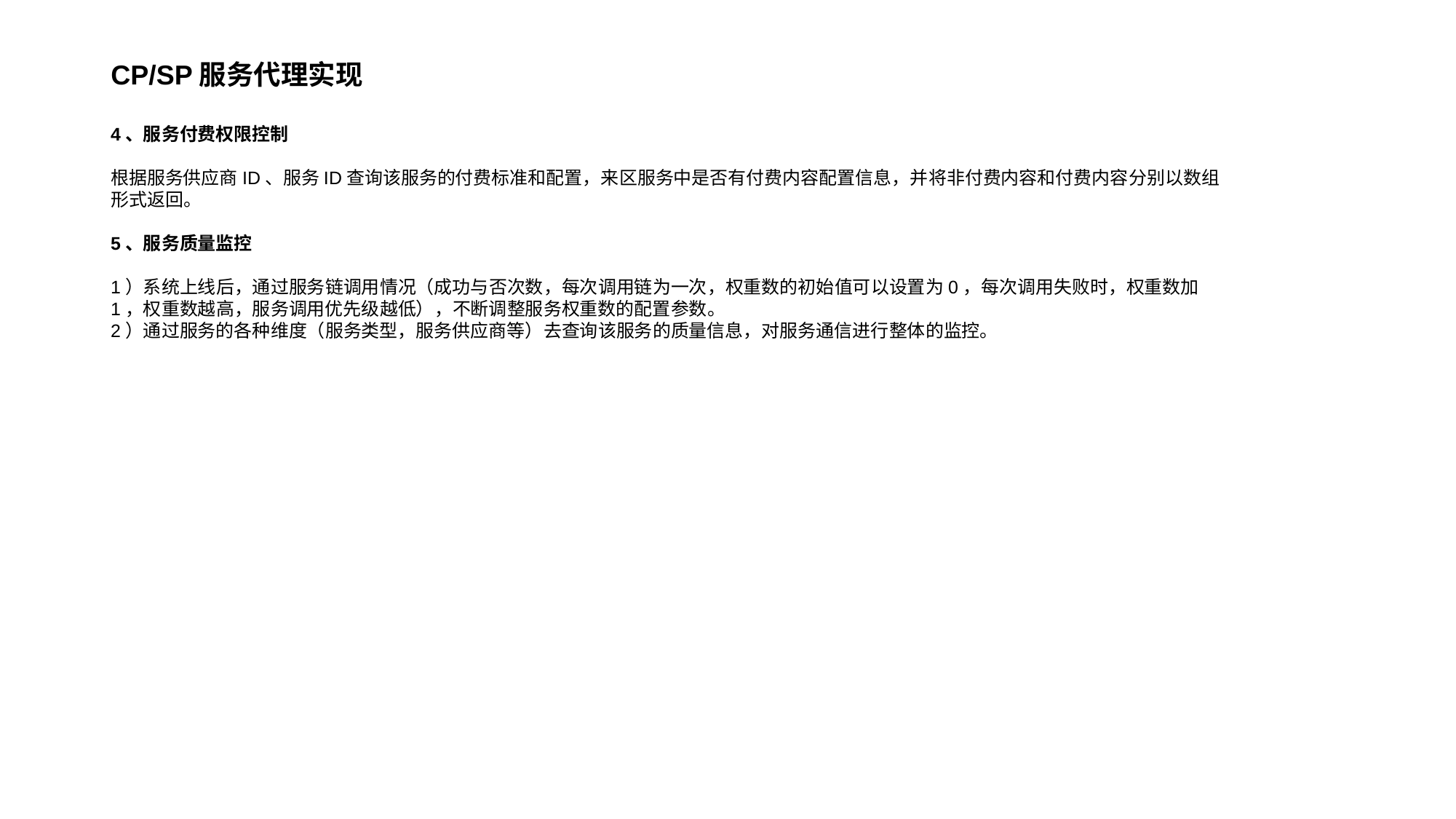

# CP/SP服务代理实现
4、服务付费权限控制

根据服务供应商ID、服务ID查询该服务的付费标准和配置，来区服务中是否有付费内容配置信息，并将非付费内容和付费内容分别以数组形式返回。

5、服务质量监控

1）系统上线后，通过服务链调用情况（成功与否次数，每次调用链为一次，权重数的初始值可以设置为0，每次调用失败时，权重数加1，权重数越高，服务调用优先级越低），不断调整服务权重数的配置参数。
2）通过服务的各种维度（服务类型，服务供应商等）去查询该服务的质量信息，对服务通信进行整体的监控。